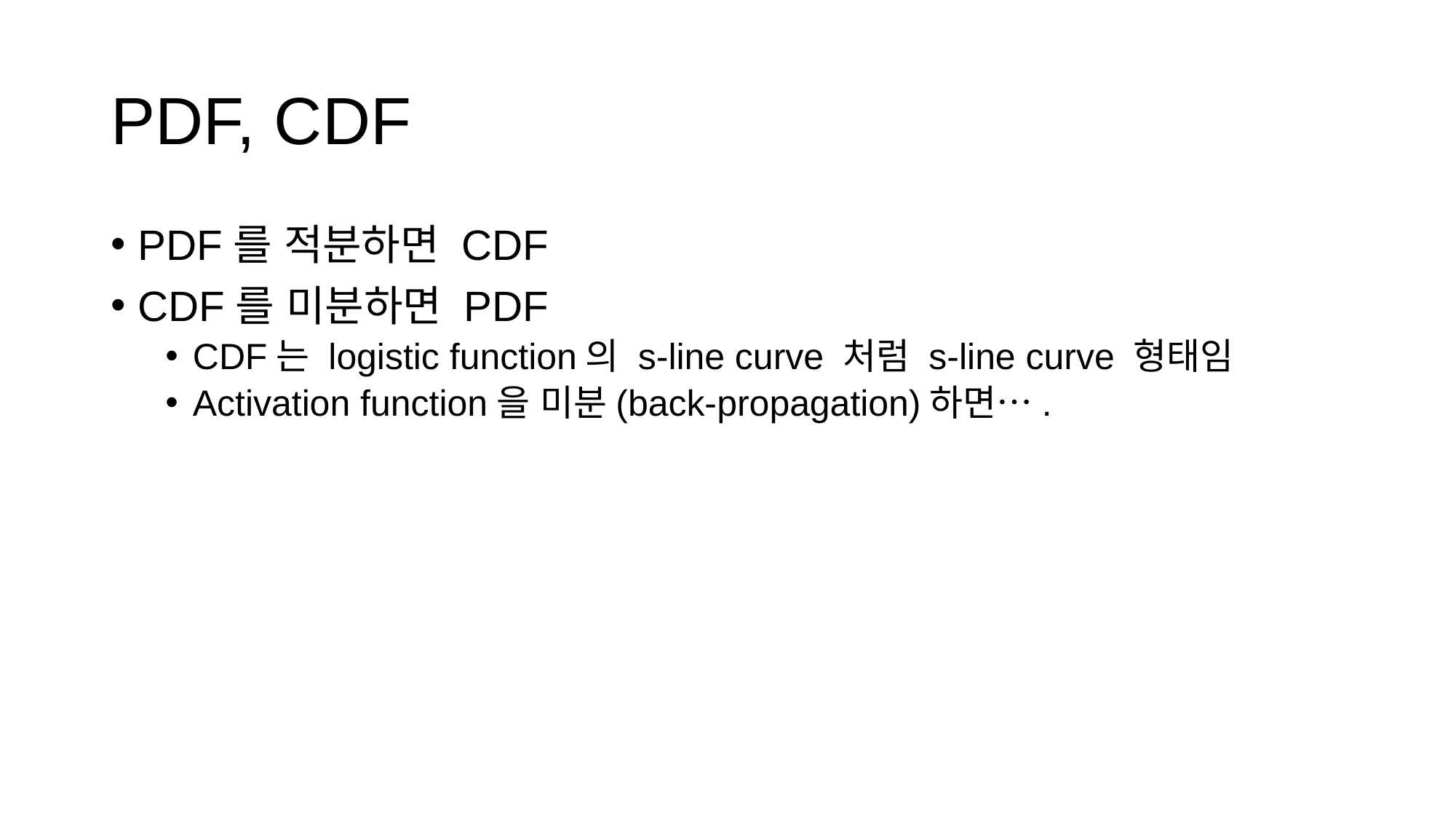

# PDF, CDF
PDF를 적분하면 CDF
CDF를 미분하면 PDF
CDF는 logistic function의 s-line curve 처럼 s-line curve 형태임
Activation function을 미분(back-propagation)하면….